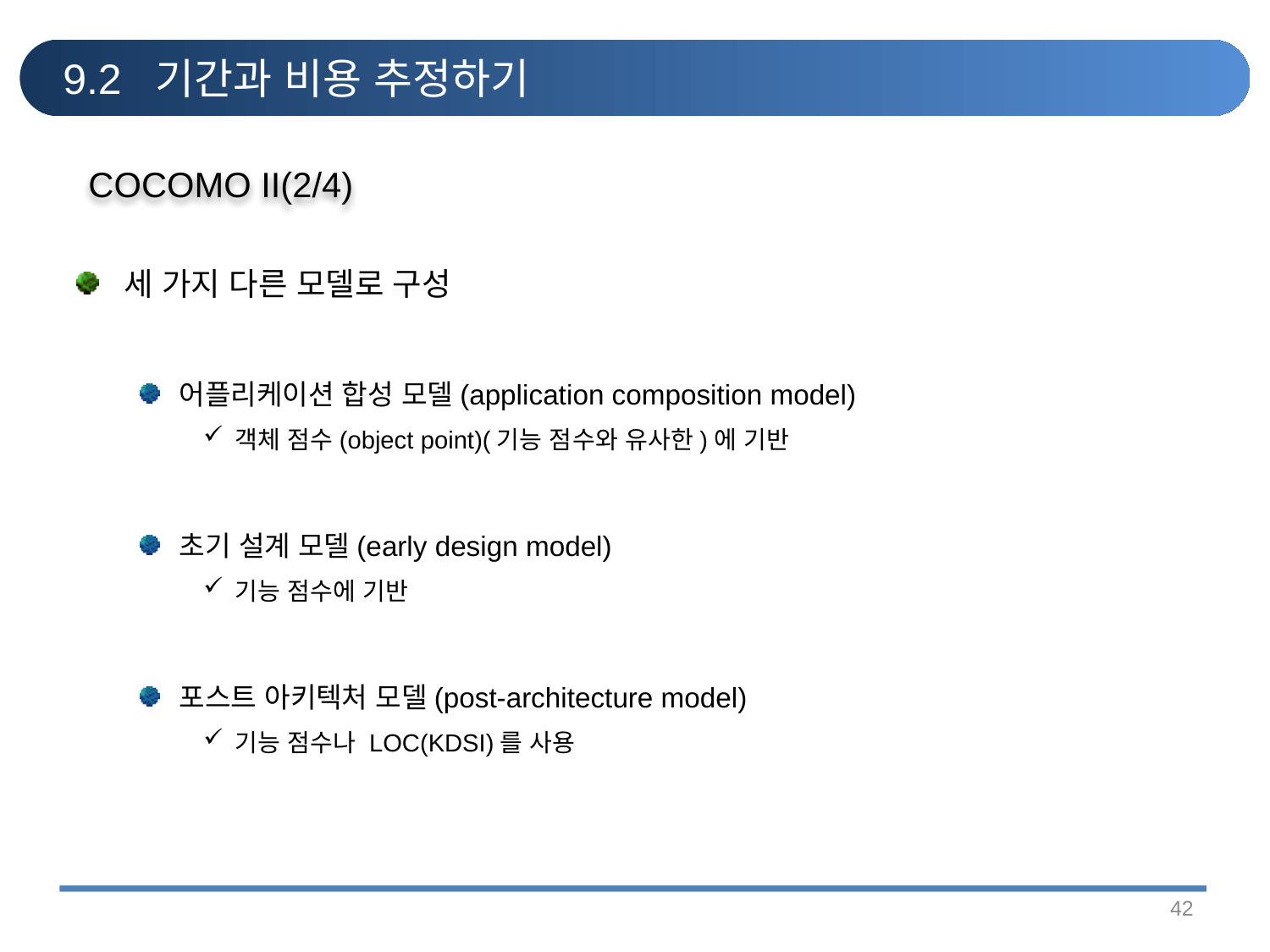

# 9.2  기간과 비용 추정하기
COCOMO II(2/4)
세 가지 다른 모델로 구성

어플리케이션 합성 모델(application composition model)
객체 점수(object point)(기능 점수와 유사한)에 기반

초기 설계 모델(early design model)
기능 점수에 기반

포스트 아키텍처 모델(post-architecture model)
기능 점수나 LOC(KDSI)를 사용
42